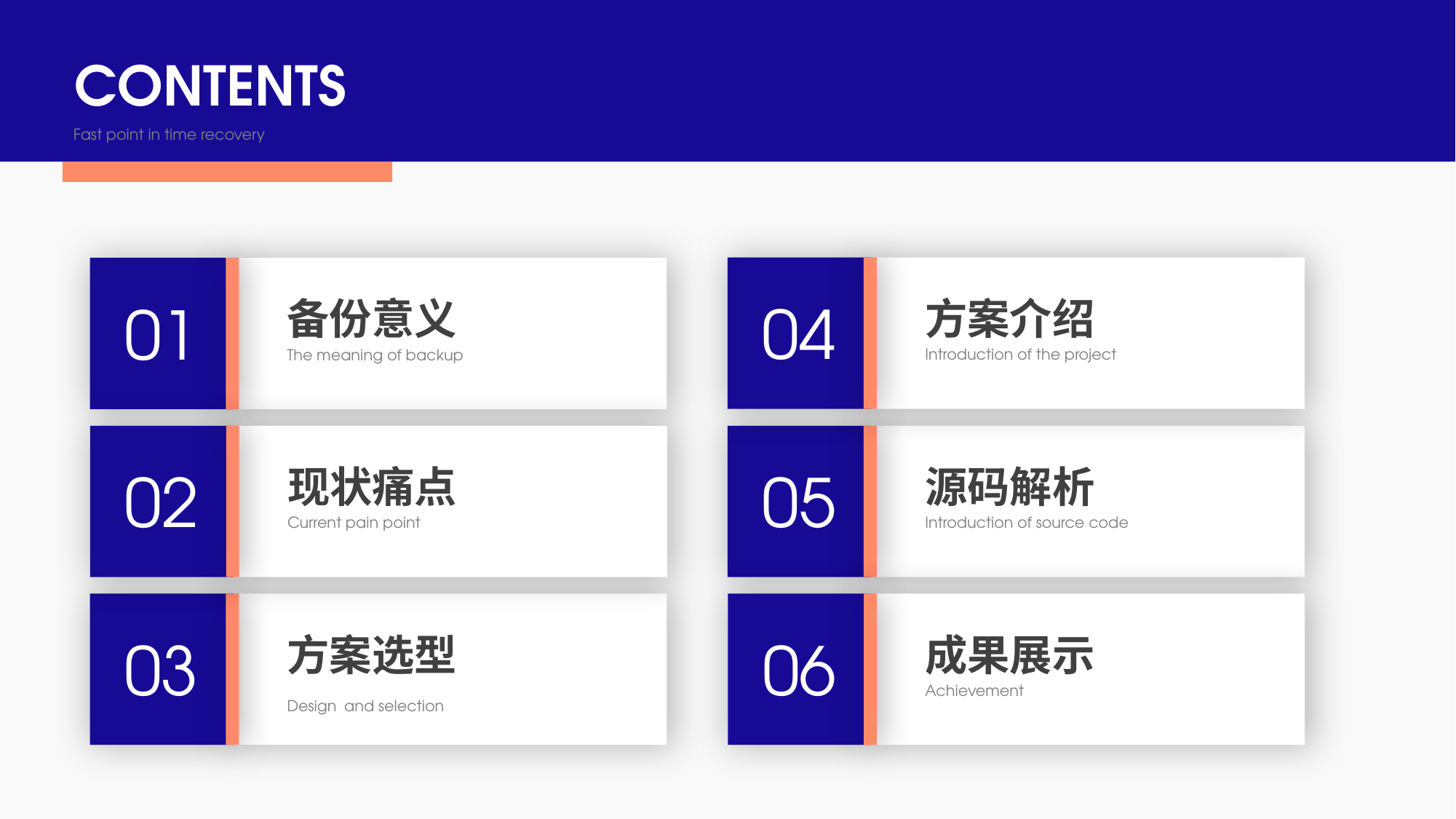

CONTENTS
Fast point in time recovery

方案介绍
Introduction of the project
04

备份意义
The meaning of backup
01

现状痛点
Current pain point
02

源码解析
Introduction of source code
05

方案选型
Design and selection
03

成果展示
Achievement
06